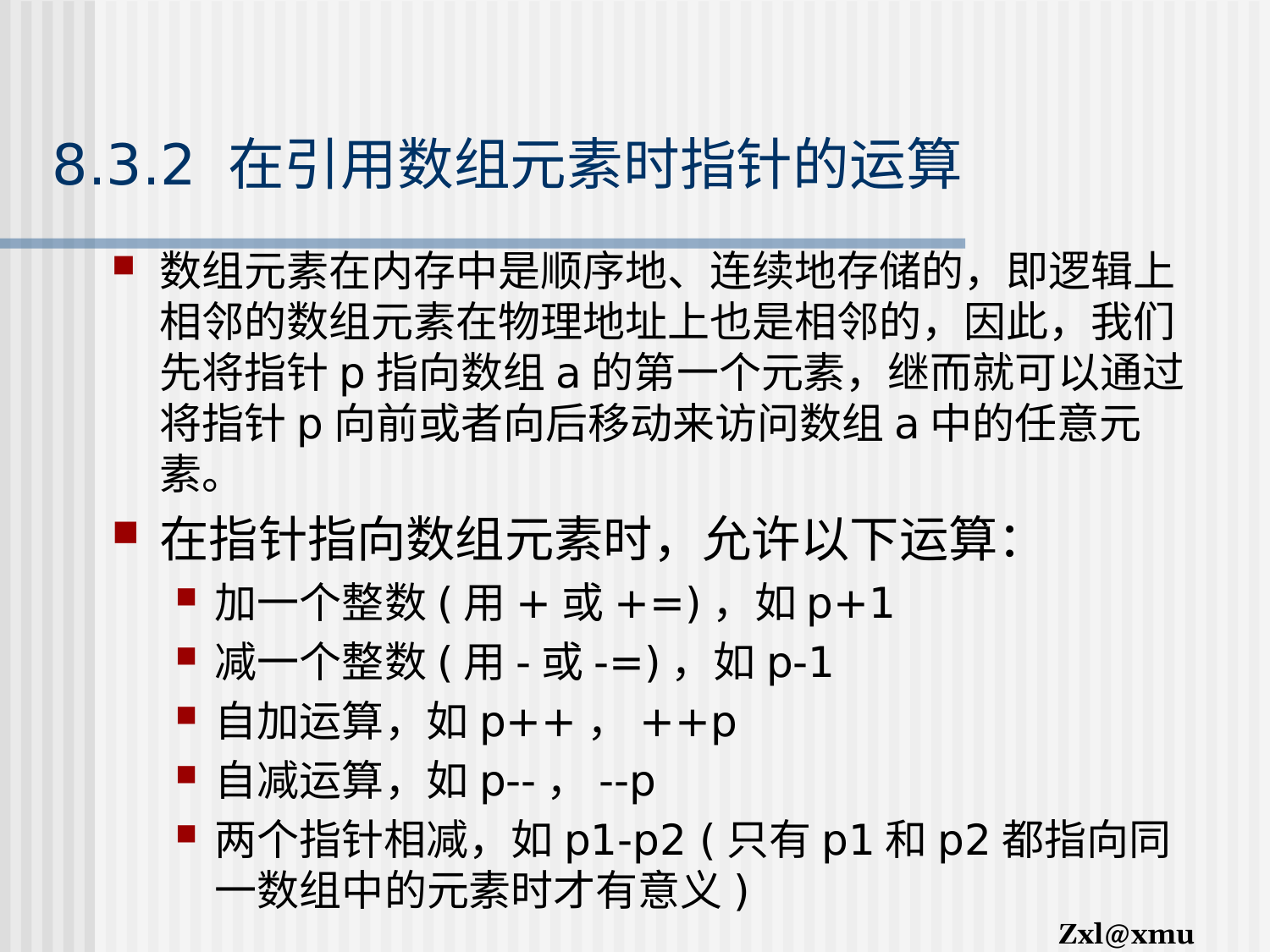

# 8.3.2 在引用数组元素时指针的运算
数组元素在内存中是顺序地、连续地存储的，即逻辑上相邻的数组元素在物理地址上也是相邻的，因此，我们先将指针p指向数组a的第一个元素，继而就可以通过将指针p向前或者向后移动来访问数组a中的任意元素。
在指针指向数组元素时，允许以下运算：
加一个整数(用+或+=)，如p+1
减一个整数(用-或-=)，如p-1
自加运算，如p++，++p
自减运算，如p--，--p
两个指针相减，如p1-p2 (只有p1和p2都指向同一数组中的元素时才有意义)